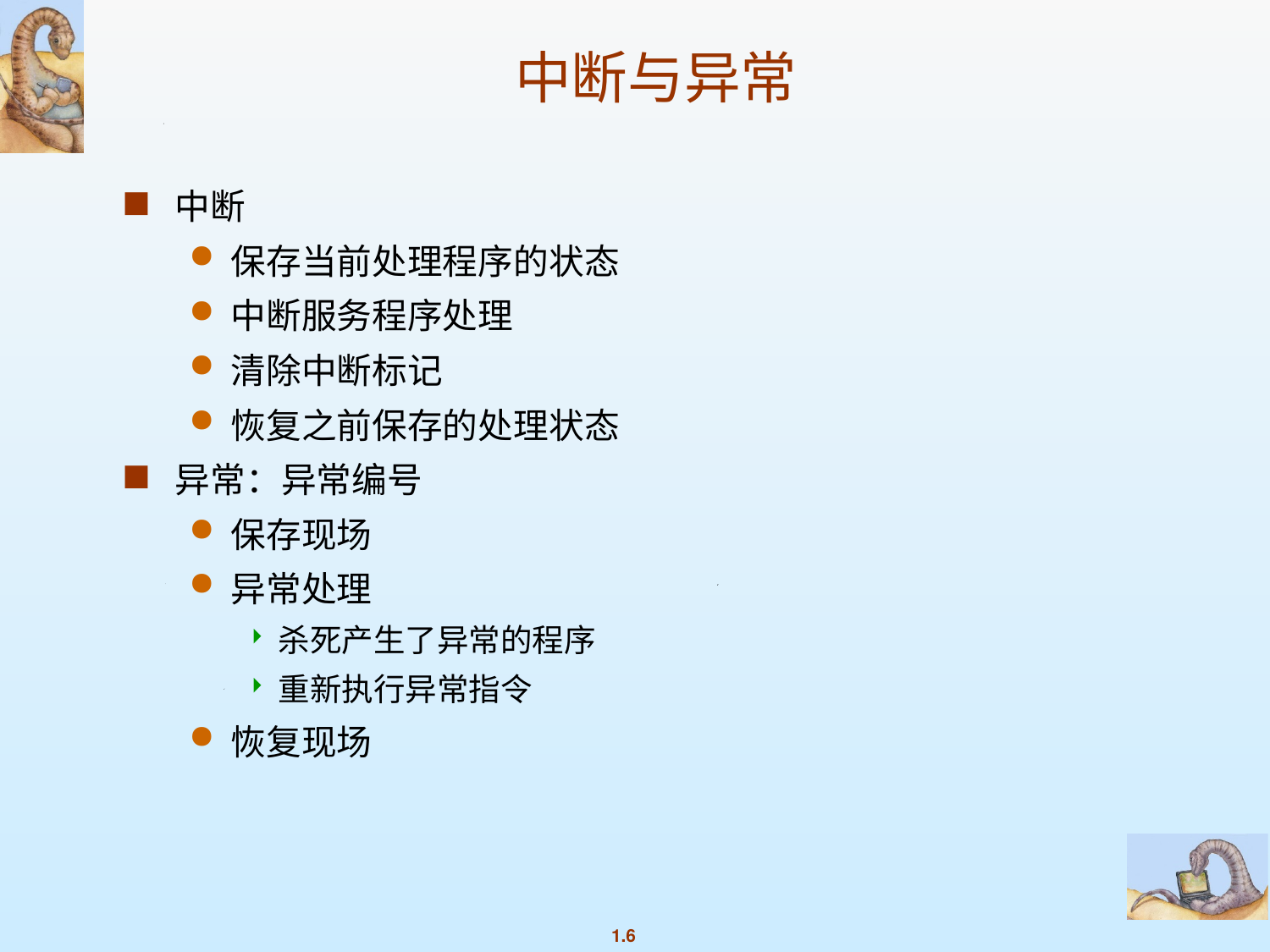

# 中断与异常
中断
保存当前处理程序的状态
中断服务程序处理
清除中断标记
恢复之前保存的处理状态
异常：异常编号
保存现场
异常处理
杀死产生了异常的程序
重新执行异常指令
恢复现场